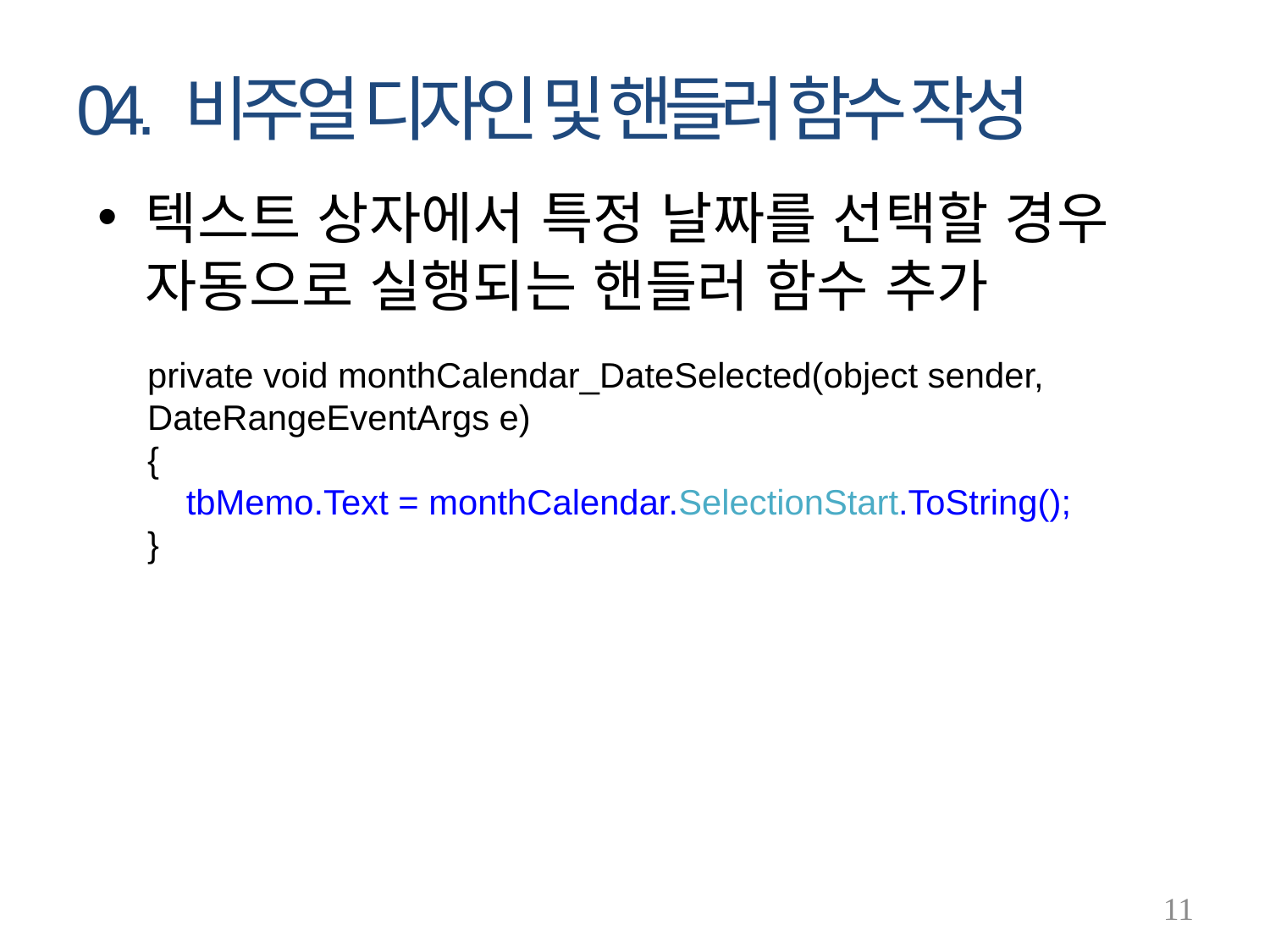

# 04. 비주얼 디자인 및 핸들러 함수 작성
텍스트 상자에서 특정 날짜를 선택할 경우 자동으로 실행되는 핸들러 함수 추가
private void monthCalendar_DateSelected(object sender, DateRangeEventArgs e)
{
    tbMemo.Text = monthCalendar.SelectionStart.ToString();
}
11